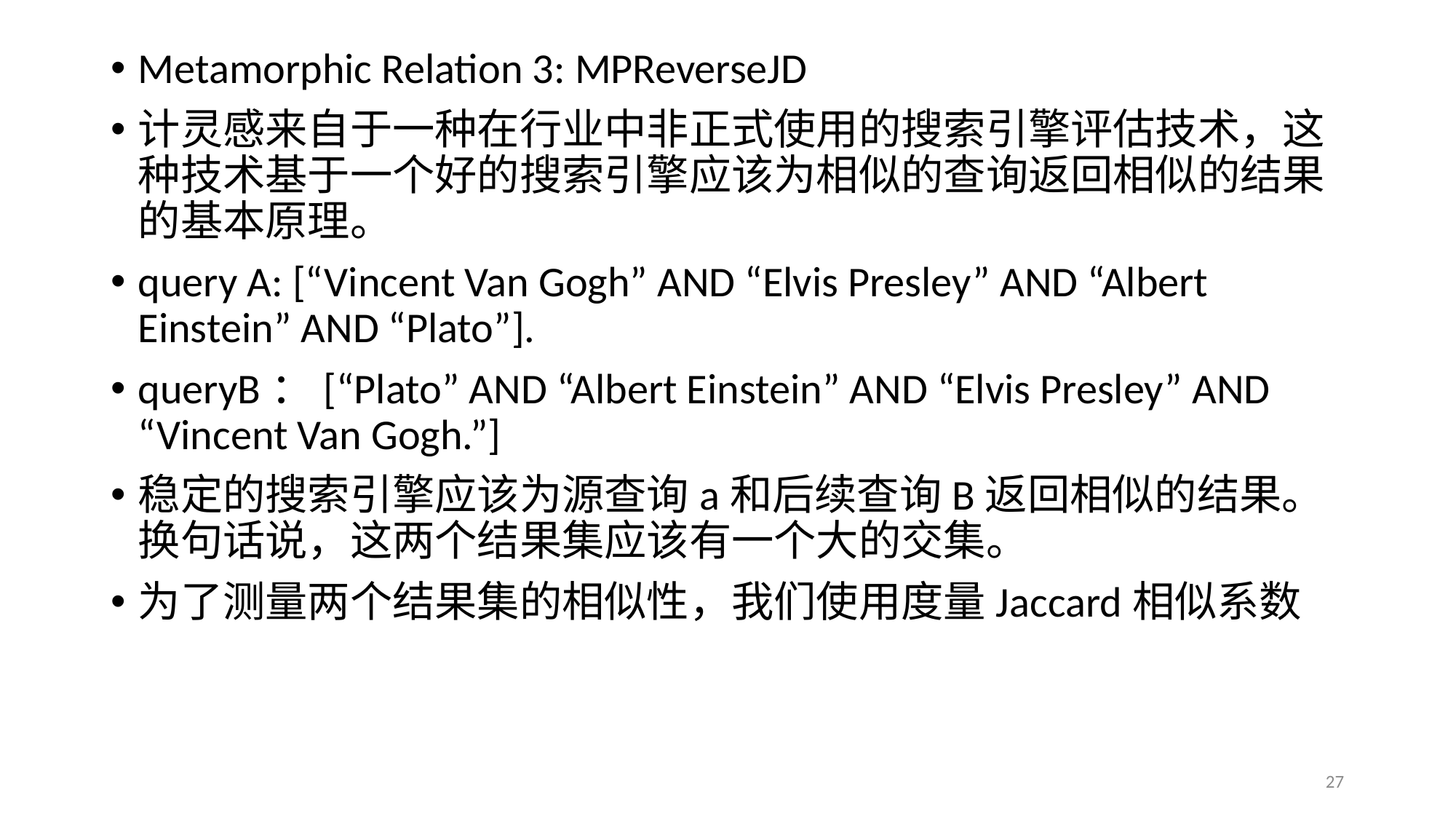

Metamorphic Relation 3: MPReverseJD
计灵感来自于一种在行业中非正式使用的搜索引擎评估技术，这种技术基于一个好的搜索引擎应该为相似的查询返回相似的结果的基本原理。
query A: [“Vincent Van Gogh” AND “Elvis Presley” AND “Albert Einstein” AND “Plato”].
queryB：[“Plato” AND “Albert Einstein” AND “Elvis Presley” AND “Vincent Van Gogh.”]
稳定的搜索引擎应该为源查询a和后续查询B返回相似的结果。换句话说，这两个结果集应该有一个大的交集。
为了测量两个结果集的相似性，我们使用度量Jaccard相似系数

27